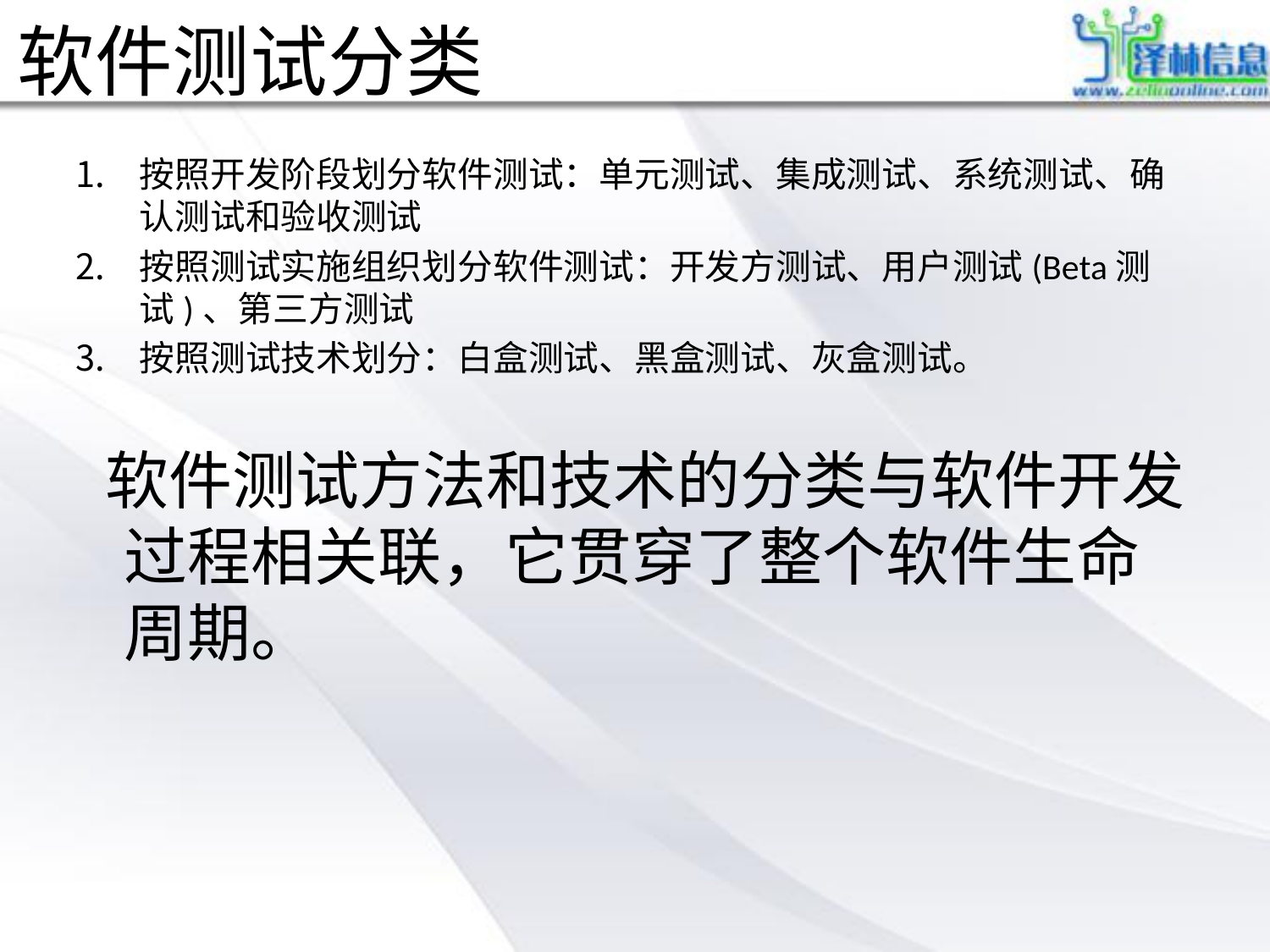

# 软件测试分类
按照开发阶段划分软件测试：单元测试、集成测试、系统测试、确认测试和验收测试
按照测试实施组织划分软件测试：开发方测试、用户测试(Beta测试)、第三方测试
按照测试技术划分：白盒测试、黑盒测试、灰盒测试。

 软件测试方法和技术的分类与软件开发过程相关联，它贯穿了整个软件生命周期。